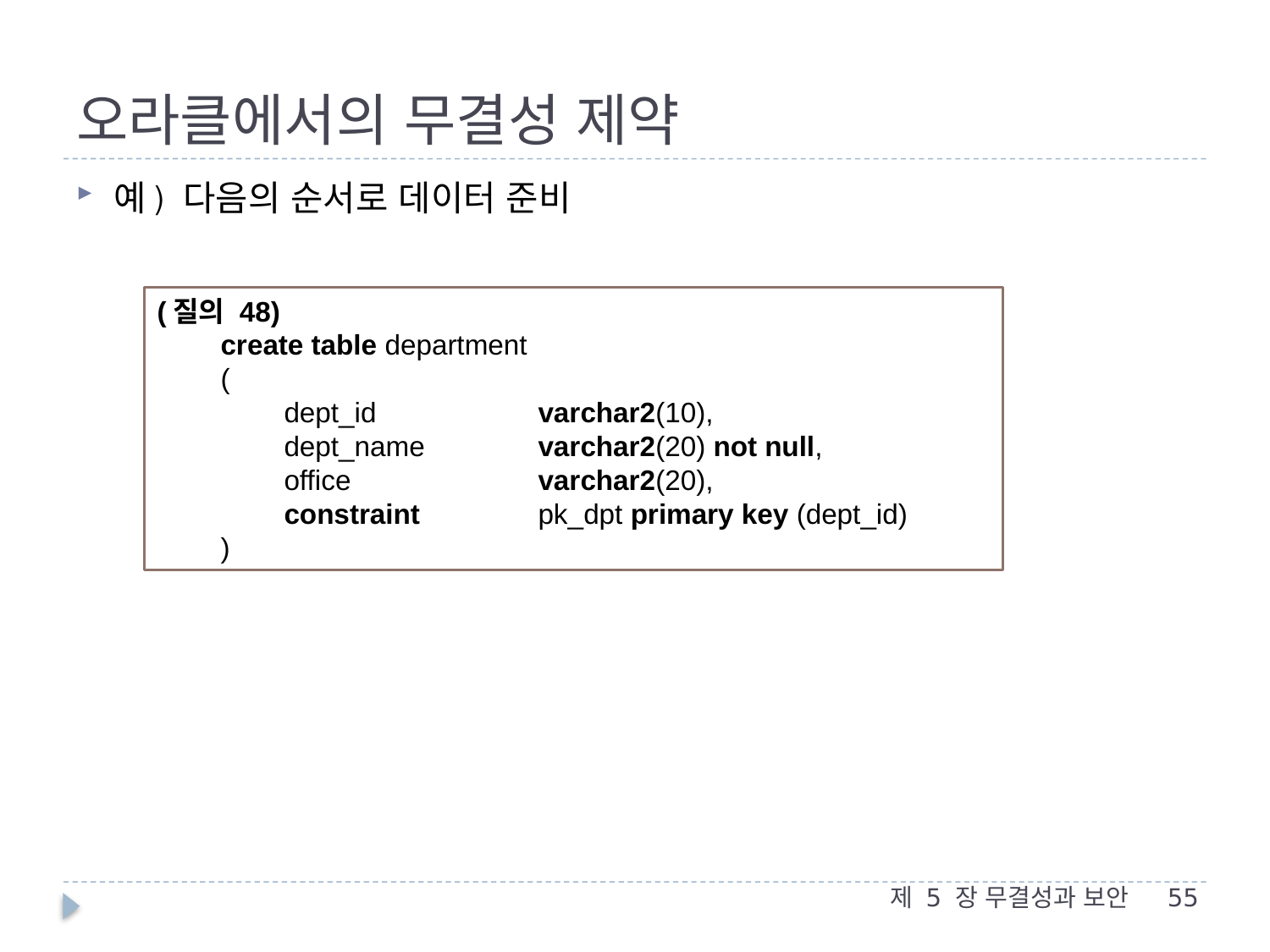

# 오라클에서의 무결성 제약
예) 다음의 순서로 데이터 준비

(질의 48)
create table department
(
dept_id 		varchar2(10),
dept_name	varchar2(20) not null,
office		varchar2(20),
constraint 	pk_dpt primary key (dept_id)
)
제 5 장 무결성과 보안
55